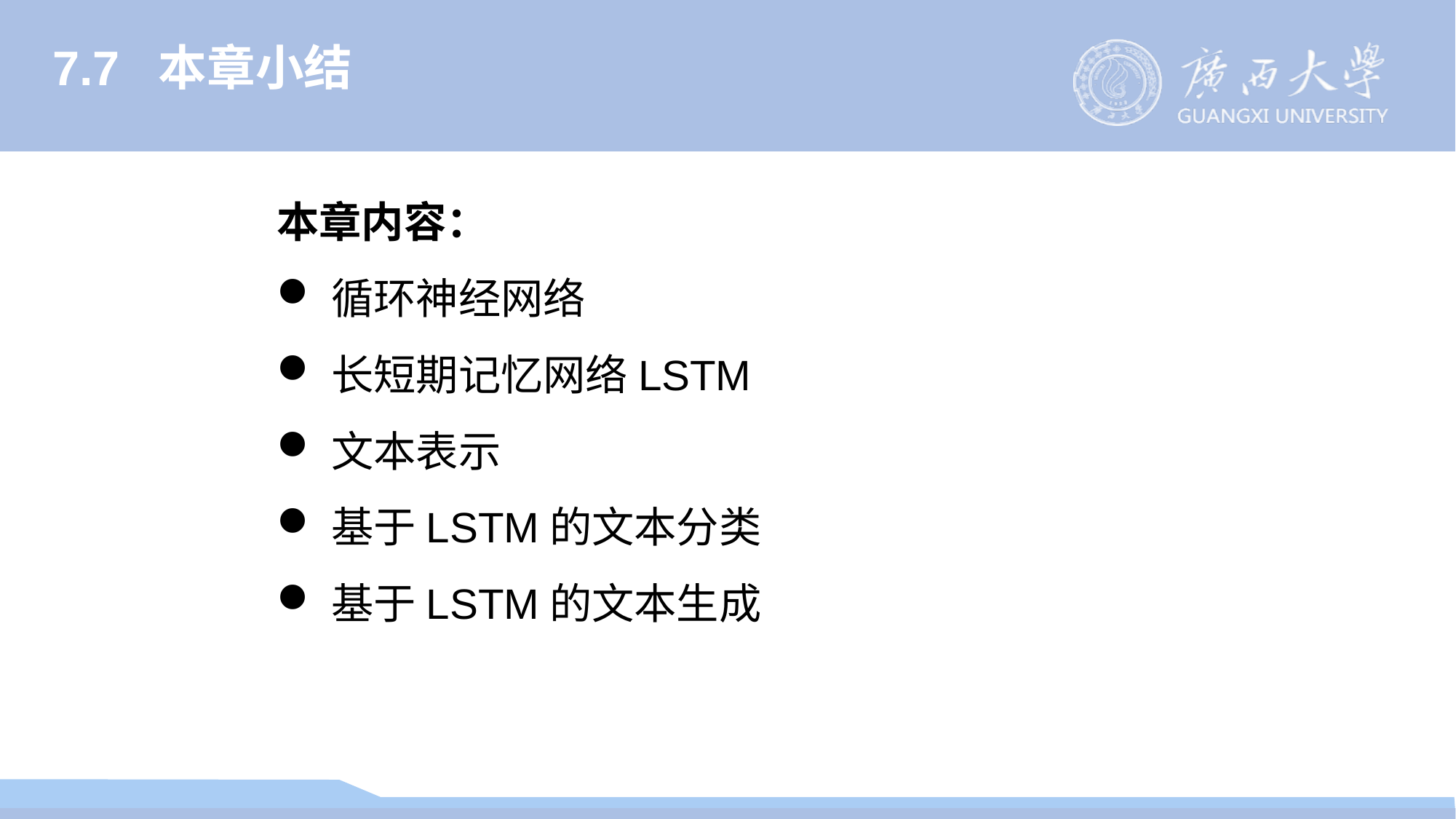

7.7  本章小结
本章内容：
循环神经网络
长短期记忆网络LSTM
文本表示
基于LSTM的文本分类
基于LSTM的文本生成